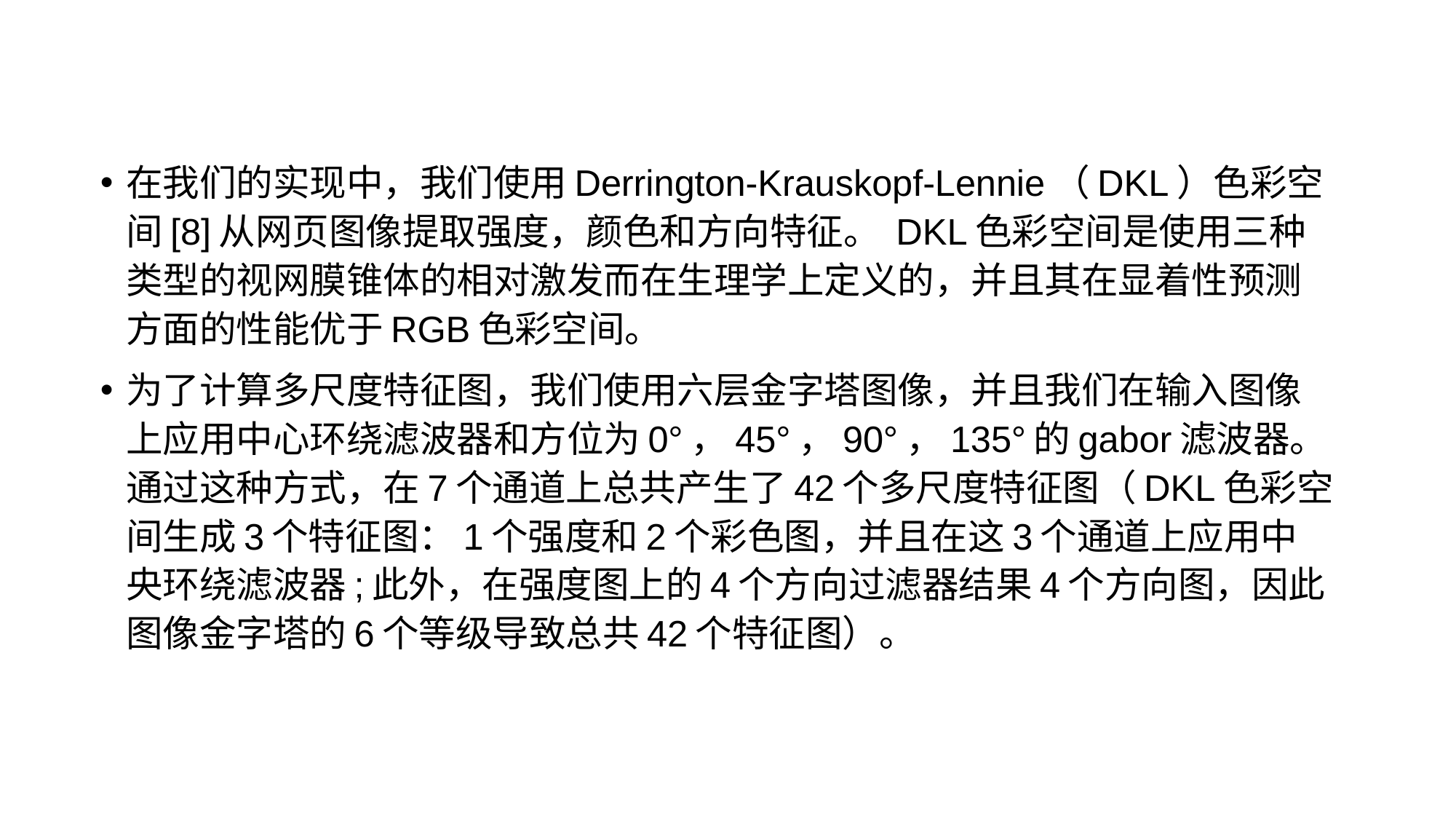

在我们的实现中，我们使用Derrington-Krauskopf-Lennie（DKL）色彩空间[8]从网页图像提取强度，颜色和方向特征。 DKL色彩空间是使用三种类型的视网膜锥体的相对激发而在生理学上定义的，并且其在显着性预测方面的性能优于RGB色彩空间。
为了计算多尺度特征图，我们使用六层金字塔图像，并且我们在输入图像上应用中心环绕滤波器和方位为0°，45°，90°，135°的gabor滤波器。通过这种方式，在7个通道上总共产生了42个多尺度特征图（DKL色彩空间生成3个特征图：1个强度和2个彩色图，并且在这3个通道上应用中央环绕滤波器;此外，在强度图上的4个方向过滤器结果4个方向图，因此图像金字塔的6个等级导致总共42个特征图）。